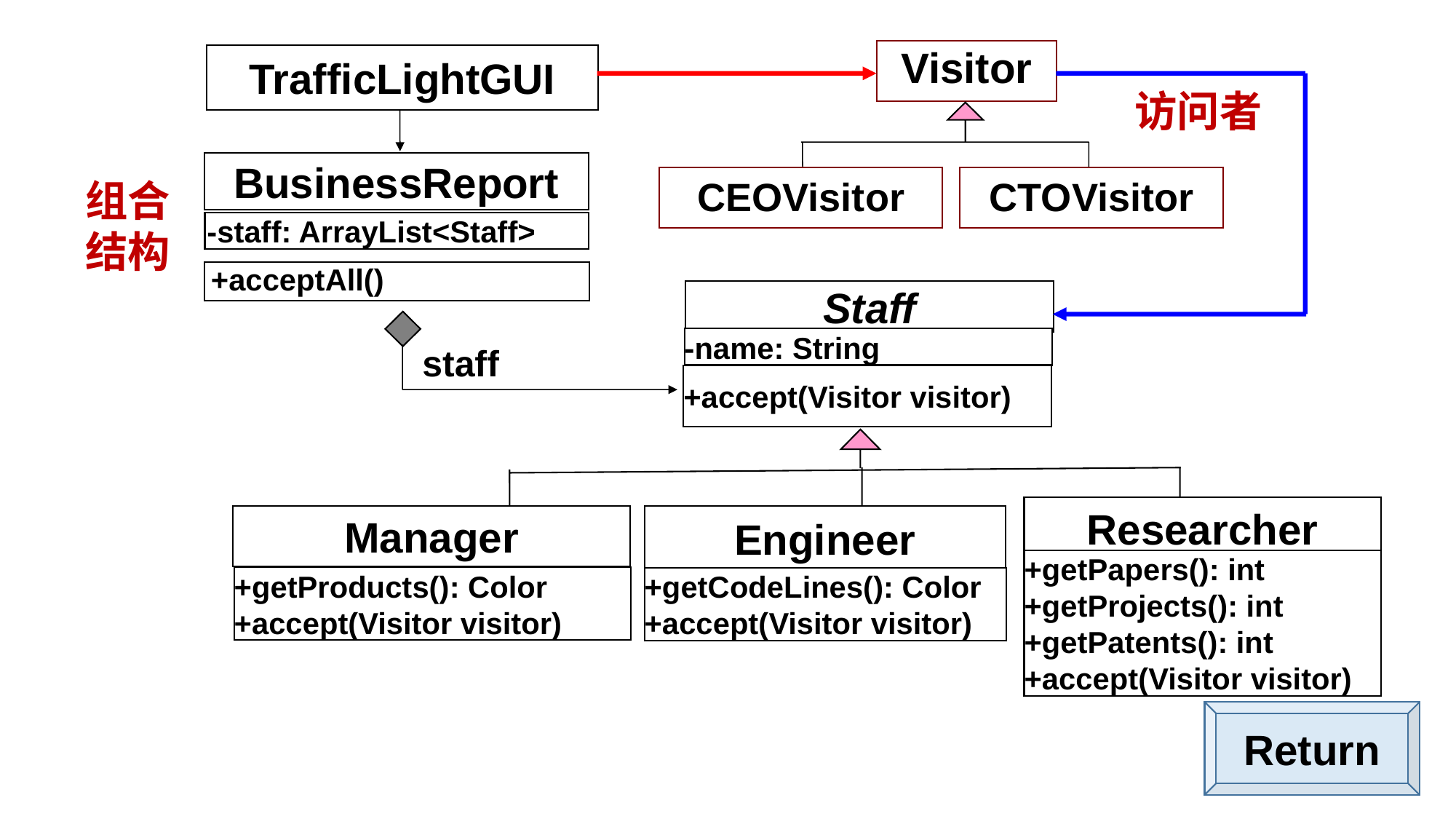

Visitor

CEOVisitor
CTOVisitor
TrafficLightGUI

访问者

BusinessReport
组合结构
-staff: ArrayList<Staff>
+acceptAll()
Staff

-name: String
staff

+accept(Visitor visitor)

Researcher
Engineer
Manager
+getPapers(): int
+getProjects(): int
+getPatents(): int
+accept(Visitor visitor)
+getProducts(): Color
+accept(Visitor visitor)
+getCodeLines(): Color
+accept(Visitor visitor)
Return